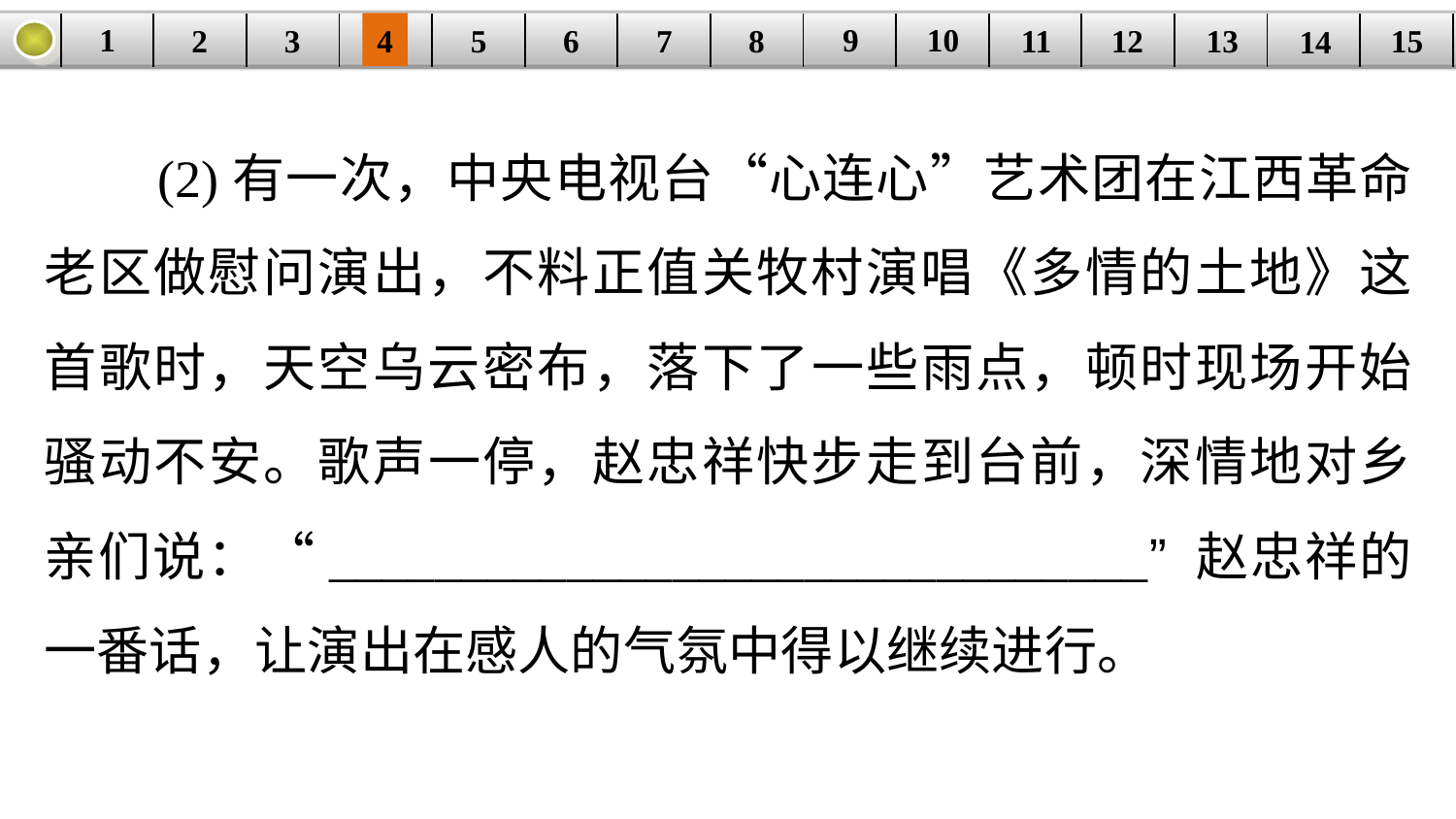

9
10
1
3
4
5
6
8
11
2
12
15
|  |  |  |  |  |  |  |  |  |  |  |  |  |  |  |
| --- | --- | --- | --- | --- | --- | --- | --- | --- | --- | --- | --- | --- | --- | --- |
7
13
14

        (2)有一次，中央电视台“心连心”艺术团在江西革命老区做慰问演出，不料正值关牧村演唱《多情的土地》这首歌时，天空乌云密布，落下了一些雨点，顿时现场开始骚动不安。歌声一停，赵忠祥快步走到台前，深情地对乡亲们说：“_______________________________” 赵忠祥的一番话，让演出在感人的气氛中得以继续进行。